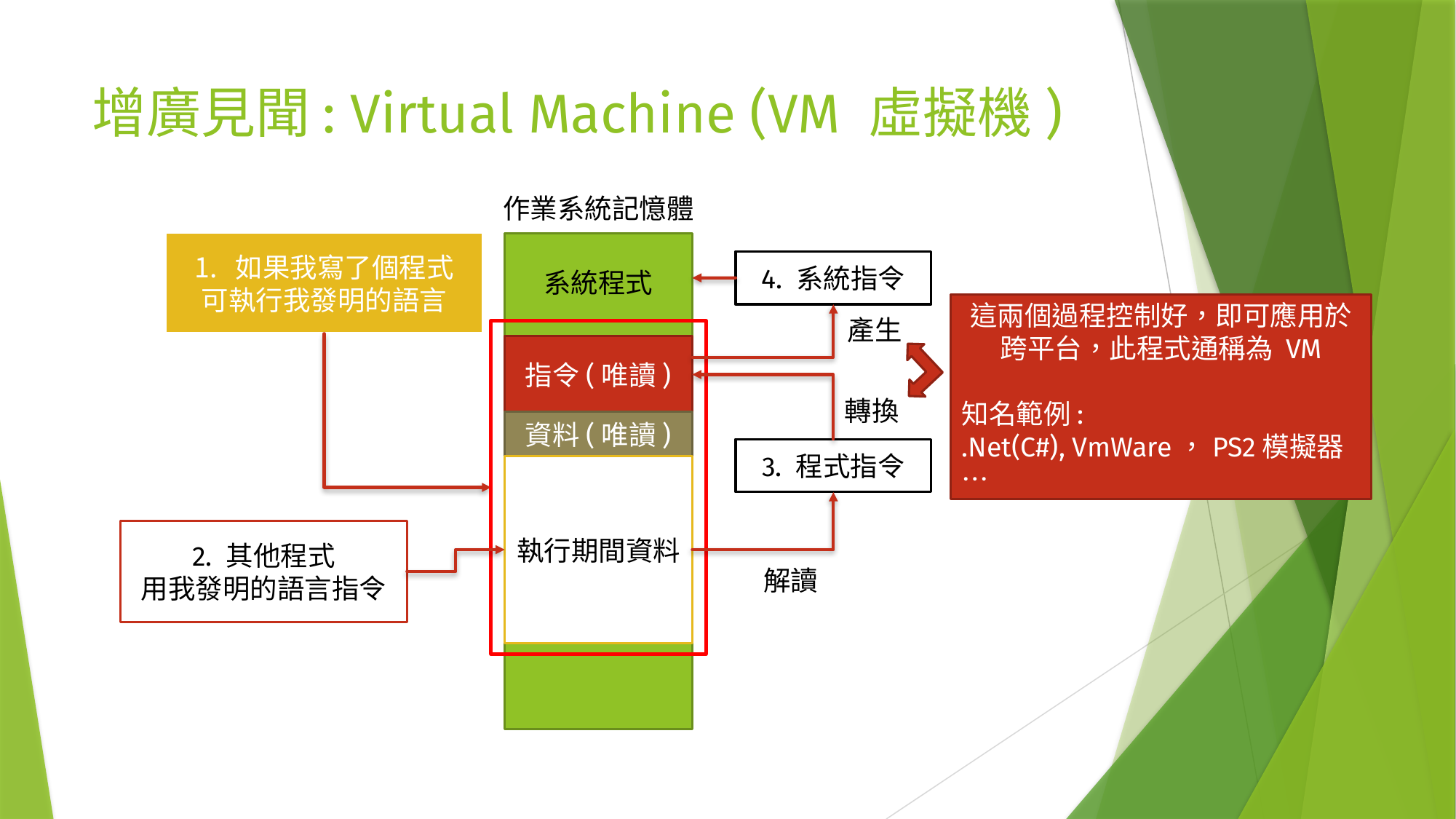

# 增廣見聞: Virtual Machine (VM 虛擬機)
作業系統記憶體
如果我寫了個程式
可執行我發明的語言

4. 系統指令
系統程式
這兩個過程控制好，即可應用於跨平台，此程式通稱為 VM

知名範例:
.Net(C#), VmWare，PS2模擬器…
產生

指令(唯讀)

轉換
資料(唯讀)
3. 程式指令
執行期間資料
2. 其他程式
用我發明的語言指令
解讀